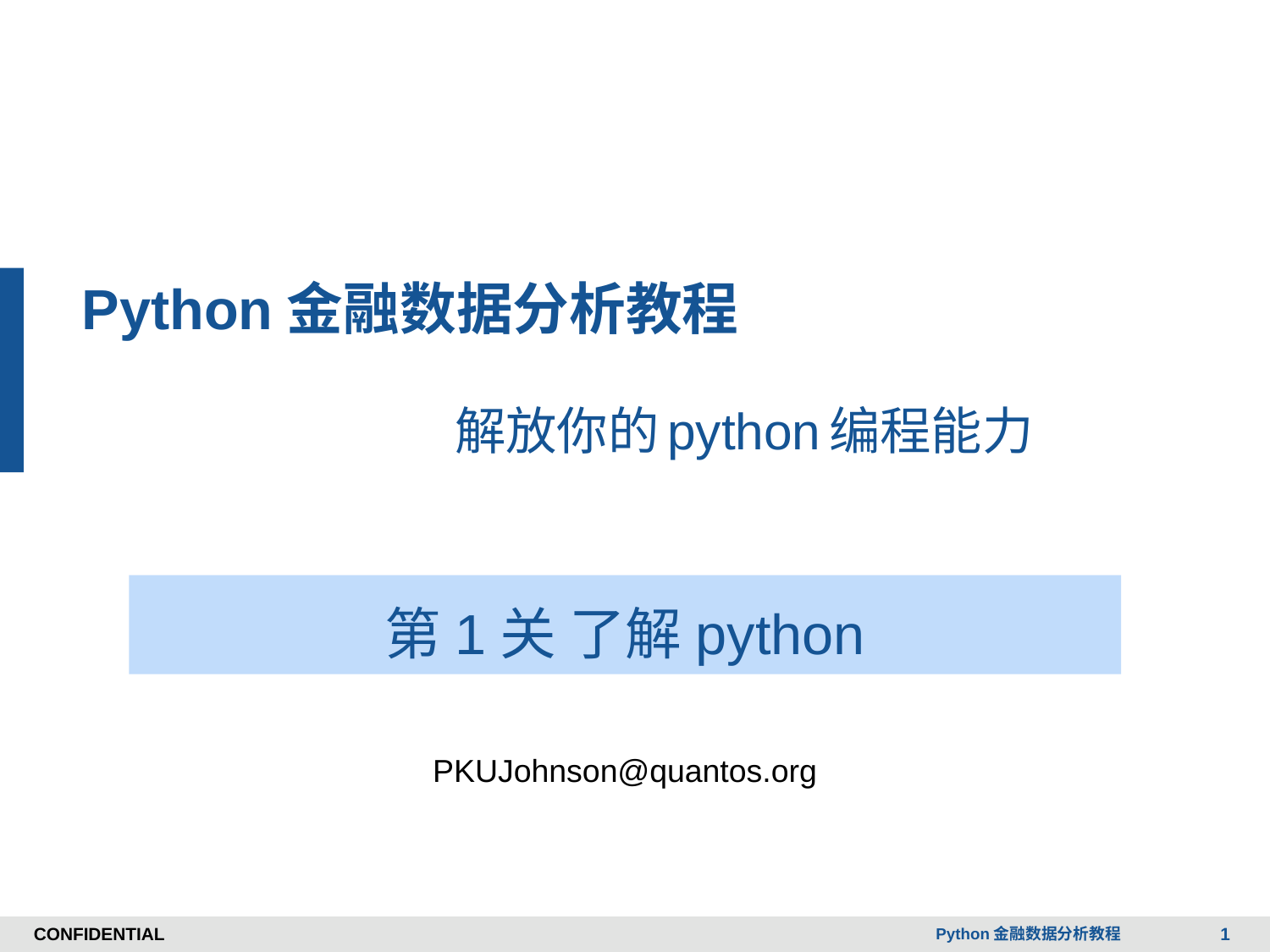

Python金融数据分析教程
解放你的python编程能力

第1关 了解python
PKUJohnson@quantos.org
Python金融数据分析教程
1